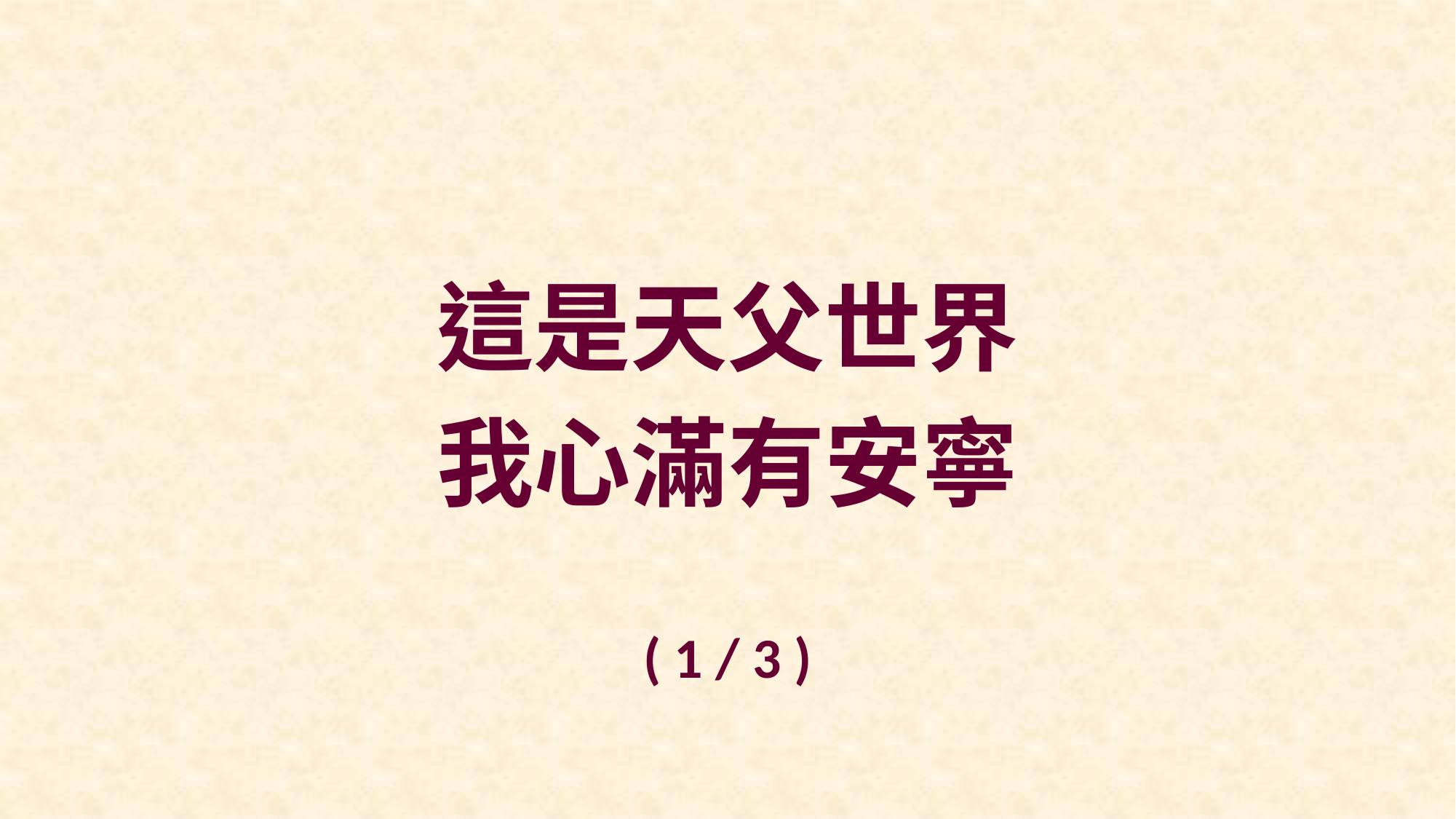

這是天父世界
我心滿有安寧
( 1 / 3 )